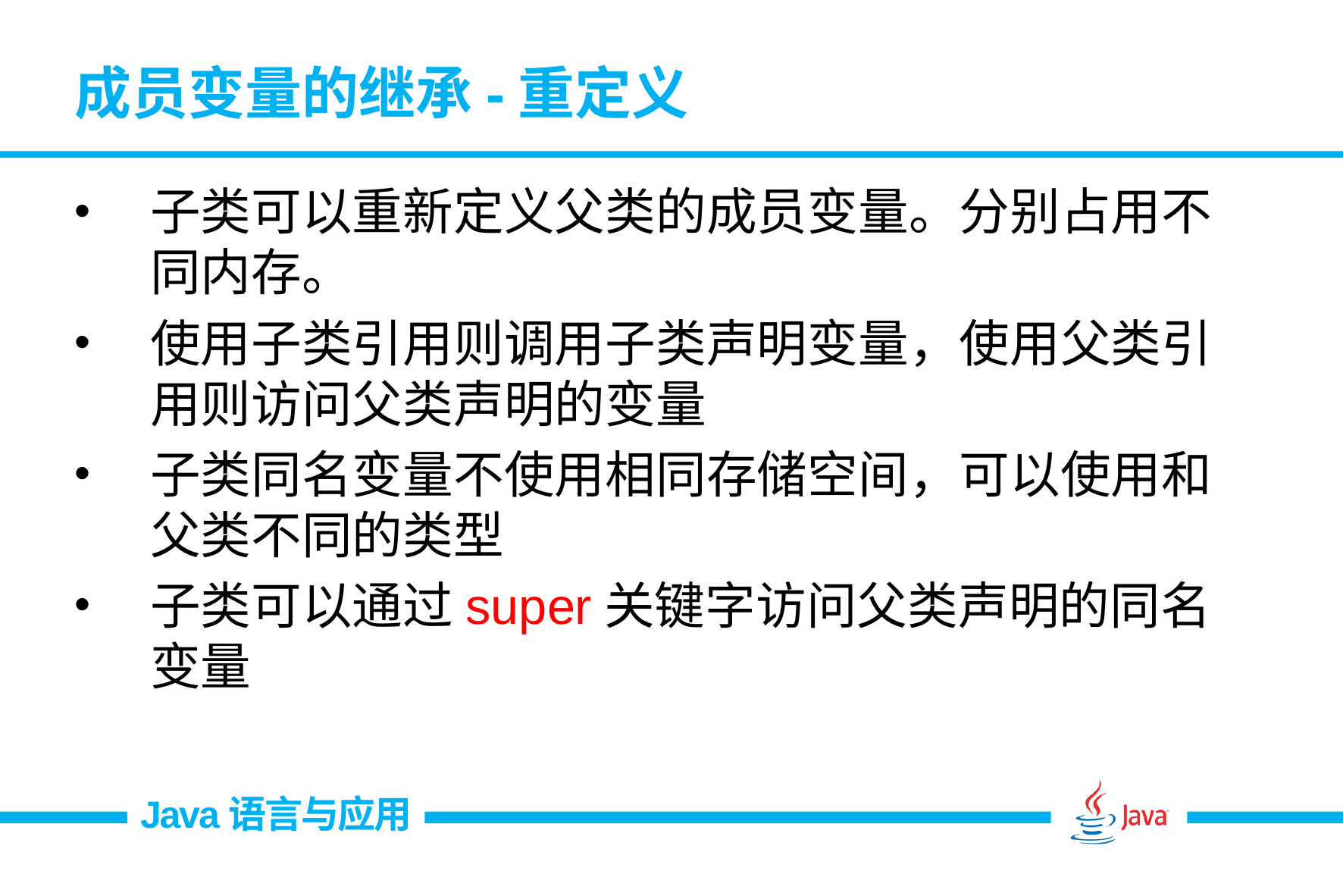

# 成员变量的继承-重定义
子类可以重新定义父类的成员变量。分别占用不同内存。
使用子类引用则调用子类声明变量，使用父类引用则访问父类声明的变量
子类同名变量不使用相同存储空间，可以使用和父类不同的类型
子类可以通过super关键字访问父类声明的同名变量
11